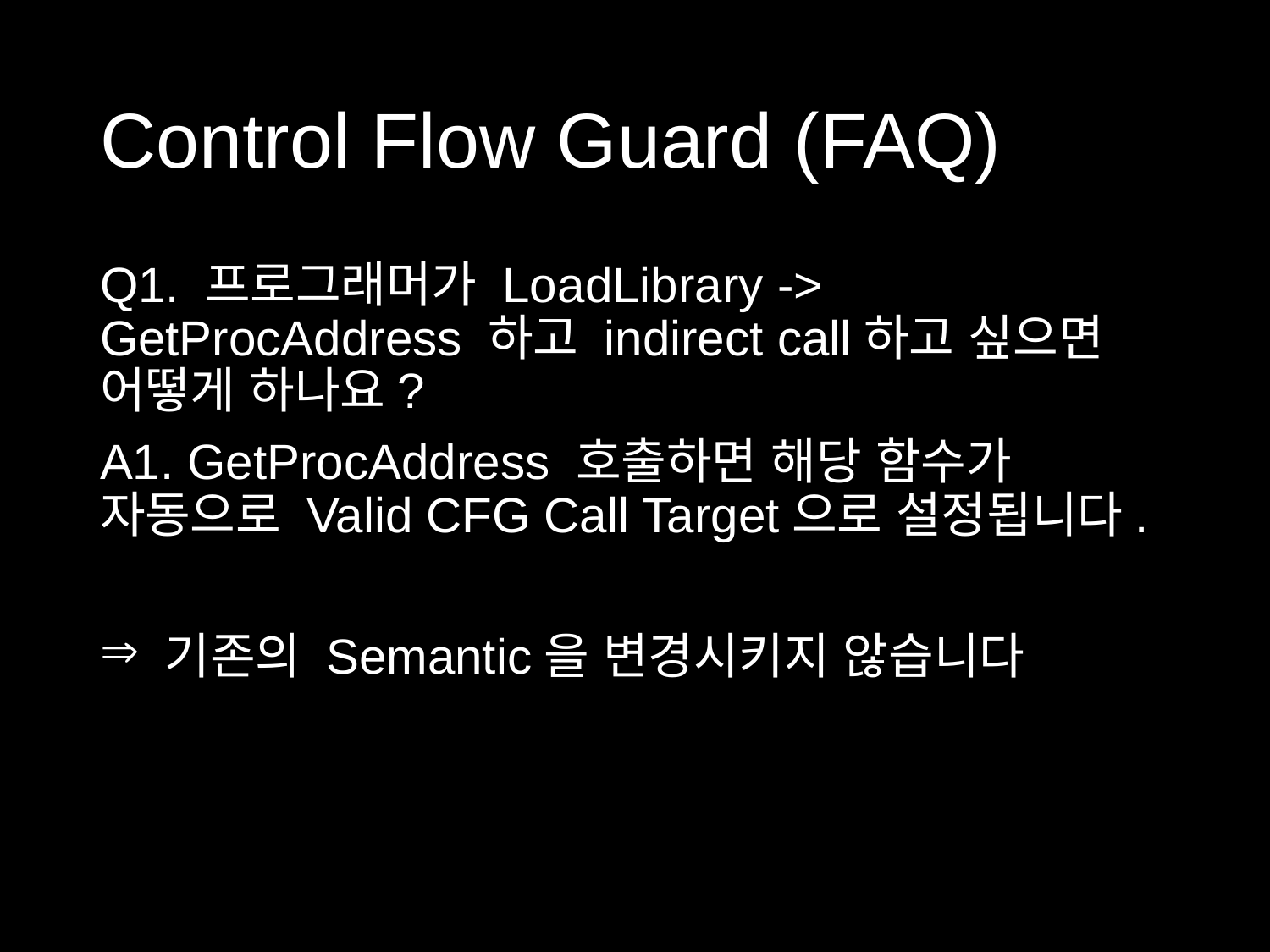

# Control Flow Guard (FAQ)
Q1. 프로그래머가 LoadLibrary -> GetProcAddress 하고 indirect call하고 싶으면 어떻게 하나요?
A1. GetProcAddress 호출하면 해당 함수가 자동으로 Valid CFG Call Target으로 설정됩니다.

 기존의 Semantic을 변경시키지 않습니다